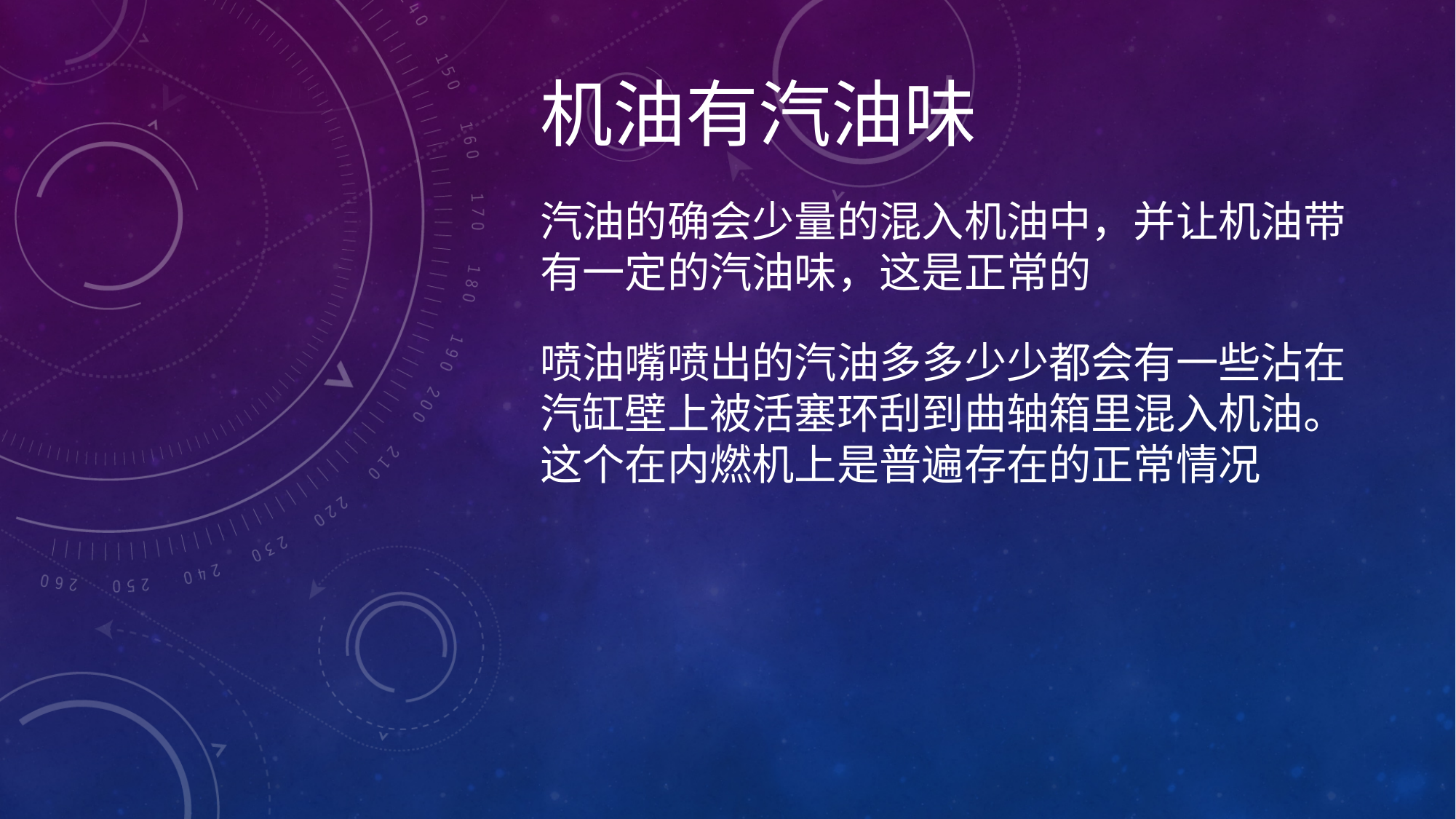

机油有汽油味
汽油的确会少量的混入机油中，并让机油带有一定的汽油味，这是正常的
喷油嘴喷出的汽油多多少少都会有一些沾在汽缸壁上被活塞环刮到曲轴箱里混入机油。这个在内燃机上是普遍存在的正常情况